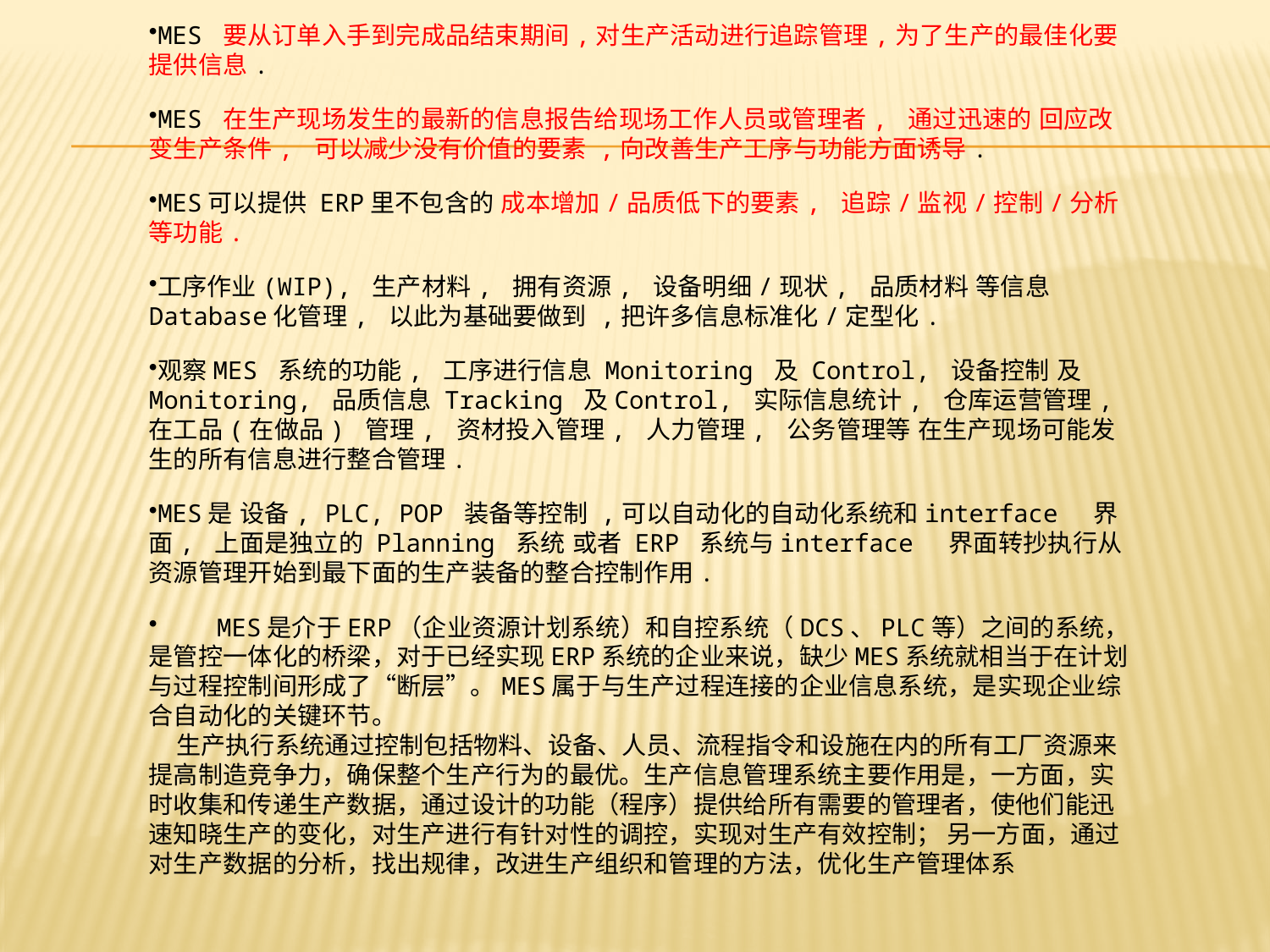

MES 要从订单入手到完成品结束期间,对生产活动进行追踪管理,为了生产的最佳化要提供信息.
MES 在生产现场发生的最新的信息报告给现场工作人员或管理者, 通过迅速的 回应改变生产条件, 可以减少没有价值的要素 ,向改善生产工序与功能方面诱导.
MES可以提供 ERP里不包含的 成本增加/品质低下的要素, 追踪/监视/控制/分析等功能.
工序作业(WIP), 生产材料, 拥有资源, 设备明细/现状, 品质材料 等信息 Database化管理, 以此为基础要做到 ,把许多信息标准化/定型化.
观察MES 系统的功能, 工序进行信息 Monitoring 及 Control, 设备控制 及 Monitoring, 品质信息 Tracking 及Control, 实际信息统计, 仓库运营管理,在工品(在做品) 管理, 资材投入管理, 人力管理, 公务管理等 在生产现场可能发生的所有信息进行整合管理.
MES是 设备, PLC, POP 装备等控制 ,可以自动化的自动化系统和interface  界面, 上面是独立的 Planning 系统 或者 ERP 系统与interface  界面转抄执行从资源管理开始到最下面的生产装备的整合控制作用.
    MES是介于ERP（企业资源计划系统）和自控系统（DCS、PLC等）之间的系统，是管控一体化的桥梁，对于已经实现ERP系统的企业来说，缺少MES系统就相当于在计划与过程控制间形成了“断层”。MES属于与生产过程连接的企业信息系统，是实现企业综合自动化的关键环节。
     生产执行系统通过控制包括物料、设备、人员、流程指令和设施在内的所有工厂资源来提高制造竞争力，确保整个生产行为的最优。生产信息管理系统主要作用是，一方面，实时收集和传递生产数据，通过设计的功能（程序）提供给所有需要的管理者，使他们能迅速知晓生产的变化，对生产进行有针对性的调控，实现对生产有效控制； 另一方面，通过对生产数据的分析，找出规律，改进生产组织和管理的方法，优化生产管理体系